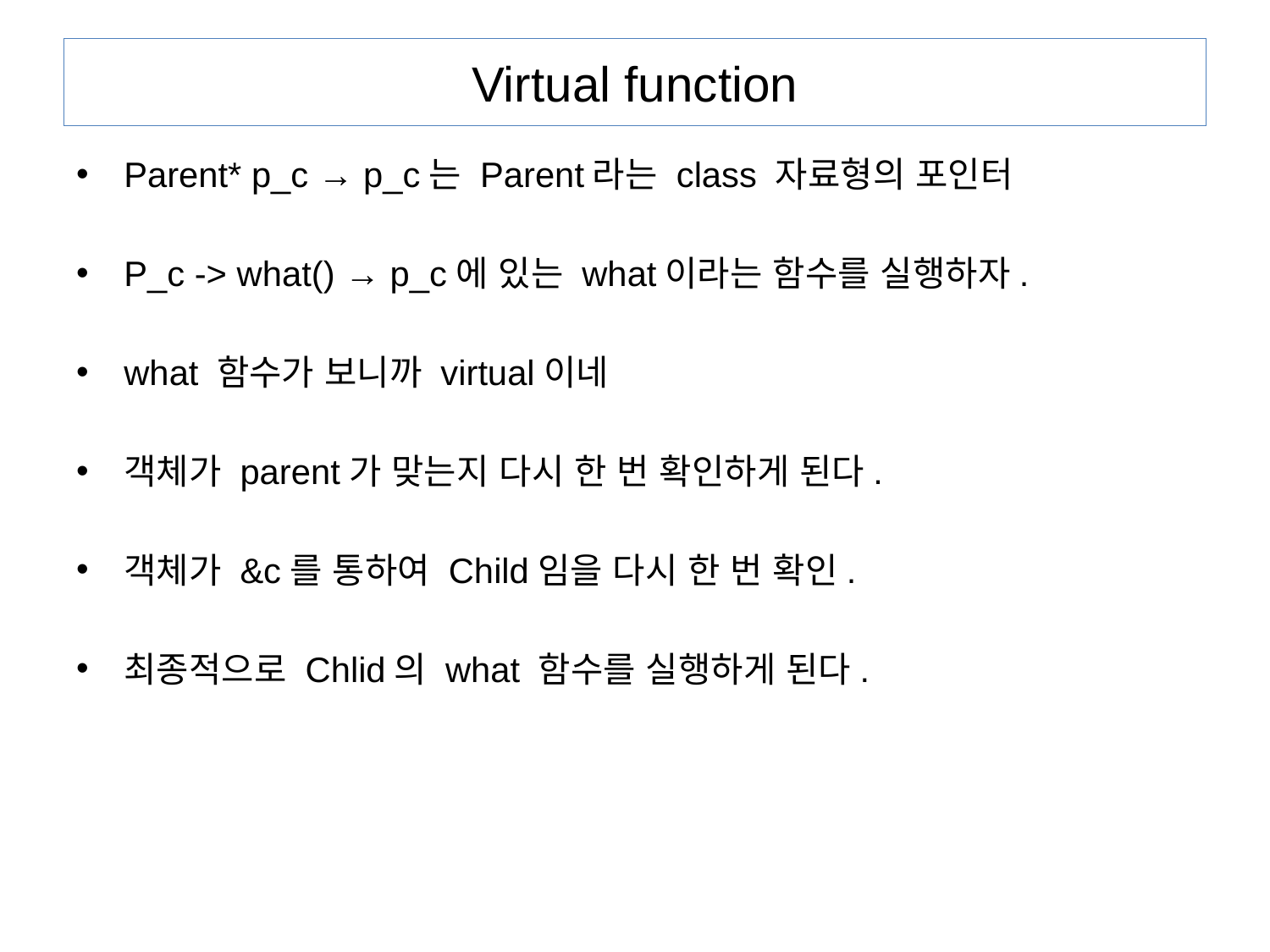

# Virtual function
Parent* p_c → p_c는 Parent라는 class 자료형의 포인터

P_c -> what() → p_c에 있는 what이라는 함수를 실행하자.

what 함수가 보니까 virtual이네

객체가 parent가 맞는지 다시 한 번 확인하게 된다.

객체가 &c를 통하여 Child임을 다시 한 번 확인.

최종적으로 Chlid의 what 함수를 실행하게 된다.